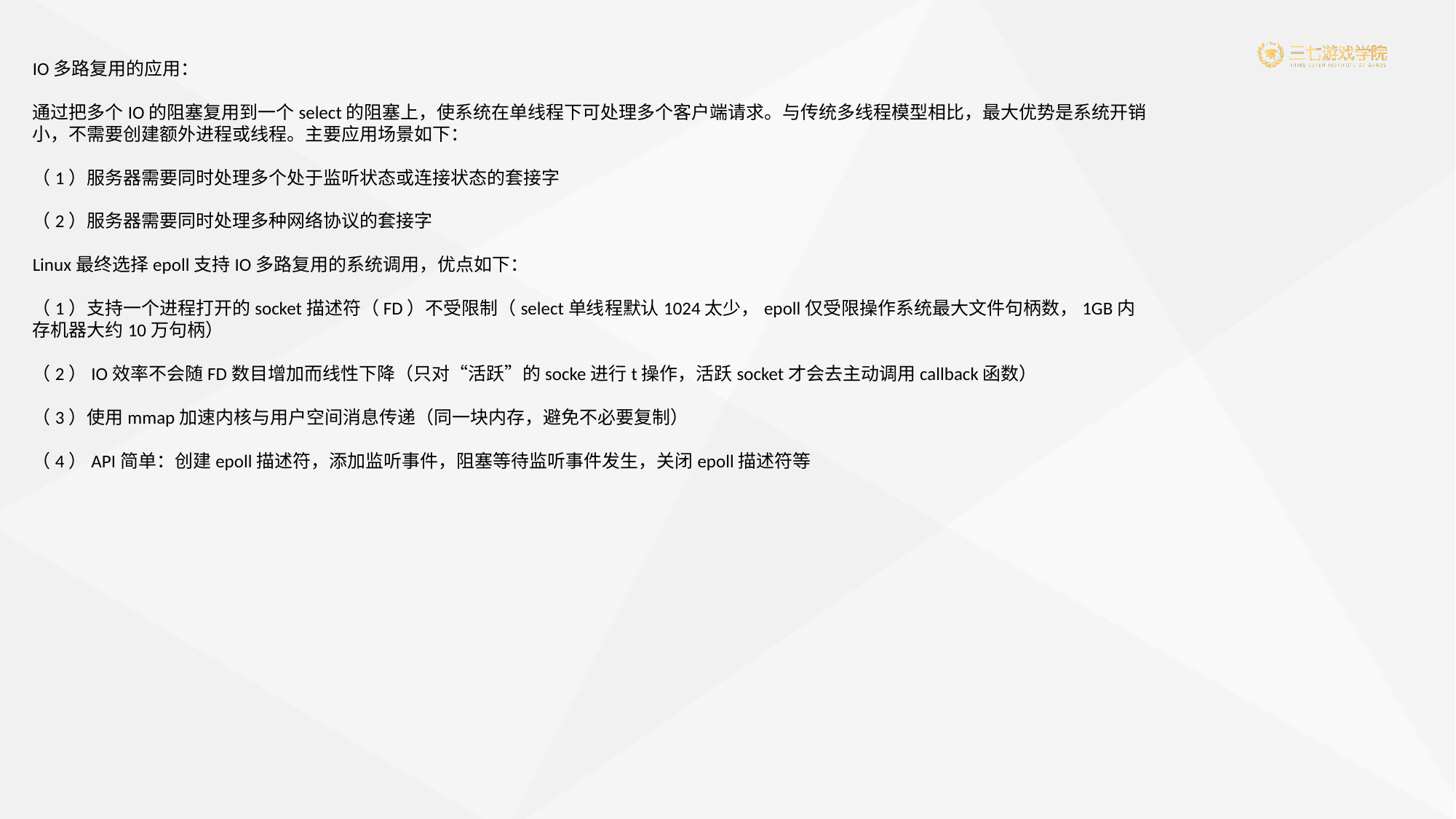

IO多路复用的应用：

通过把多个IO的阻塞复用到一个select的阻塞上，使系统在单线程下可处理多个客户端请求。与传统多线程模型相比，最大优势是系统开销小，不需要创建额外进程或线程。主要应用场景如下：

（1）服务器需要同时处理多个处于监听状态或连接状态的套接字

（2）服务器需要同时处理多种网络协议的套接字

Linux最终选择epoll支持IO多路复用的系统调用，优点如下：

（1）支持一个进程打开的socket描述符（FD）不受限制（select单线程默认1024太少，epoll仅受限操作系统最大文件句柄数，1GB内存机器大约10万句柄）

（2）IO效率不会随FD数目增加而线性下降（只对“活跃”的socke进行t操作，活跃socket才会去主动调用callback函数）

（3）使用mmap加速内核与用户空间消息传递（同一块内存，避免不必要复制）

（4）API简单：创建epoll描述符，添加监听事件，阻塞等待监听事件发生，关闭epoll描述符等